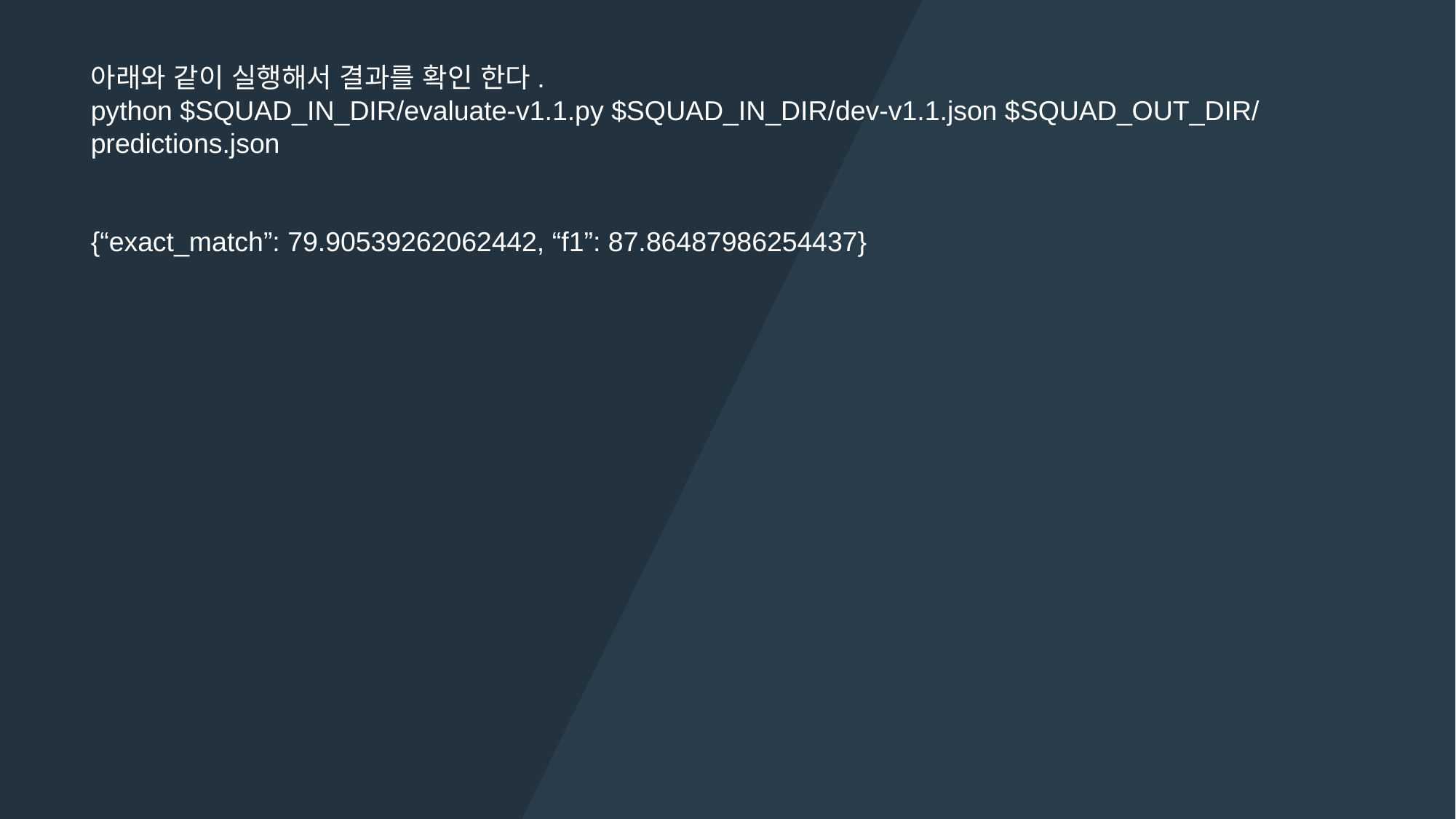

아래와 같이 실행해서 결과를 확인 한다.
python $SQUAD_IN_DIR/evaluate-v1.1.py $SQUAD_IN_DIR/dev-v1.1.json $SQUAD_OUT_DIR/predictions.json

{“exact_match”: 79.90539262062442, “f1”: 87.86487986254437}